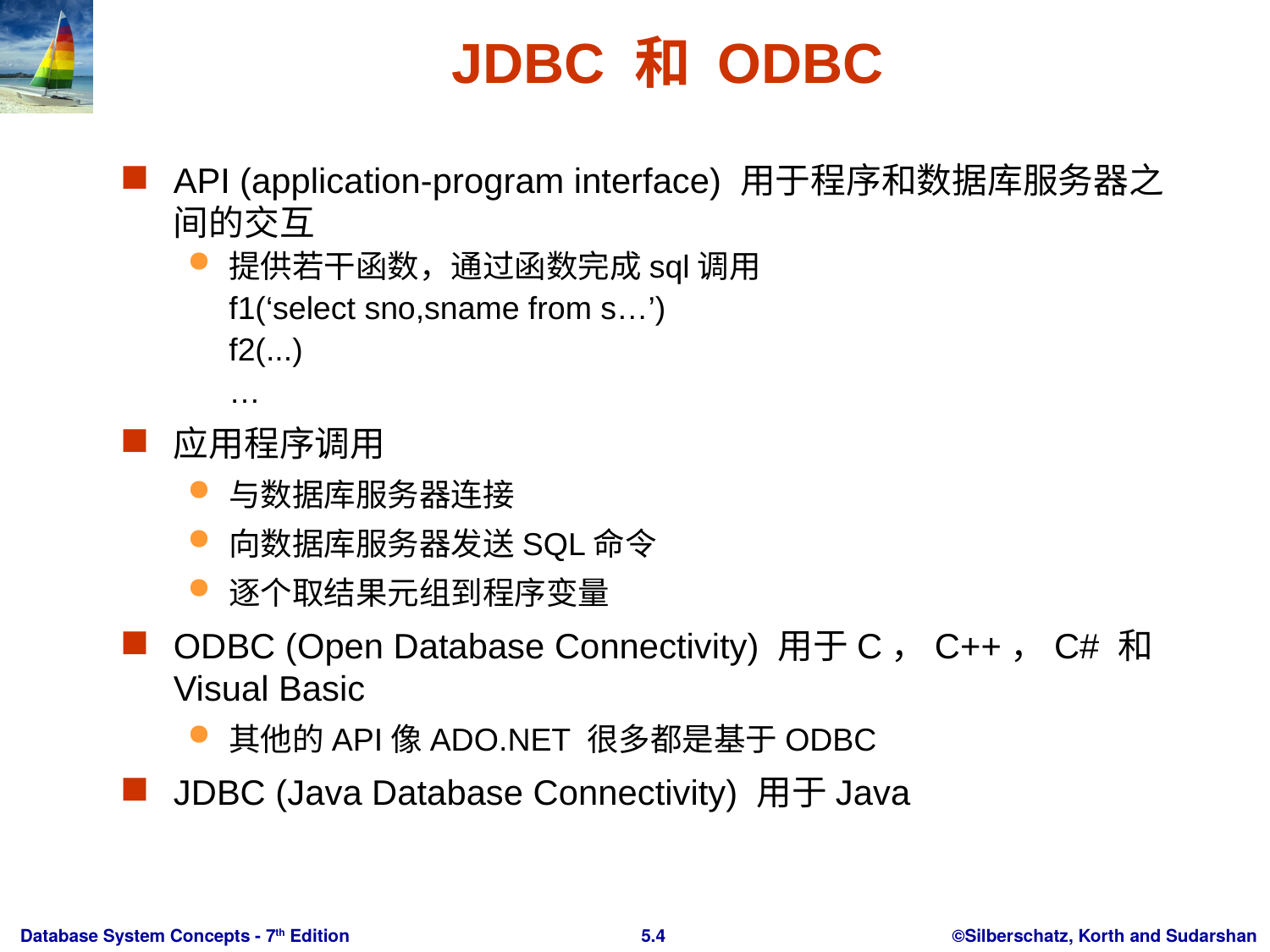

# JDBC 和 ODBC
API (application-program interface) 用于程序和数据库服务器之间的交互
提供若干函数，通过函数完成sql调用
	f1(‘select sno,sname from s…’)
	f2(...)
	…
应用程序调用
与数据库服务器连接
向数据库服务器发送SQL命令
逐个取结果元组到程序变量
ODBC (Open Database Connectivity) 用于C，C++，C# 和 Visual Basic
其他的API像ADO.NET 很多都是基于ODBC
JDBC (Java Database Connectivity) 用于Java